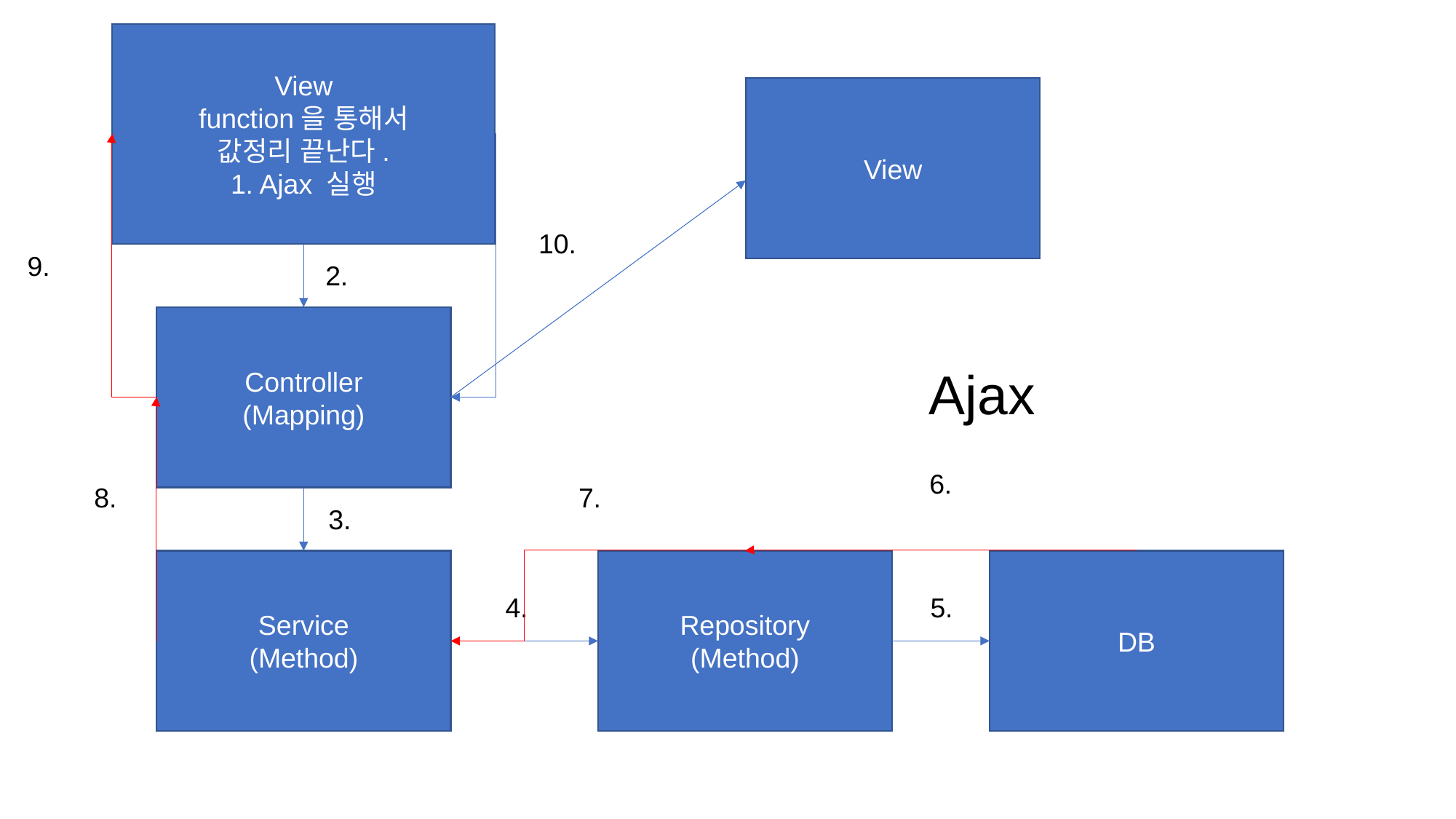

View
function을 통해서
값정리 끝난다.
1. Ajax 실행
View
10.
9.
2.
Controller
(Mapping)
Ajax
6.
8.
7.
3.
Service
(Method)
Repository
(Method)
DB
5.
4.